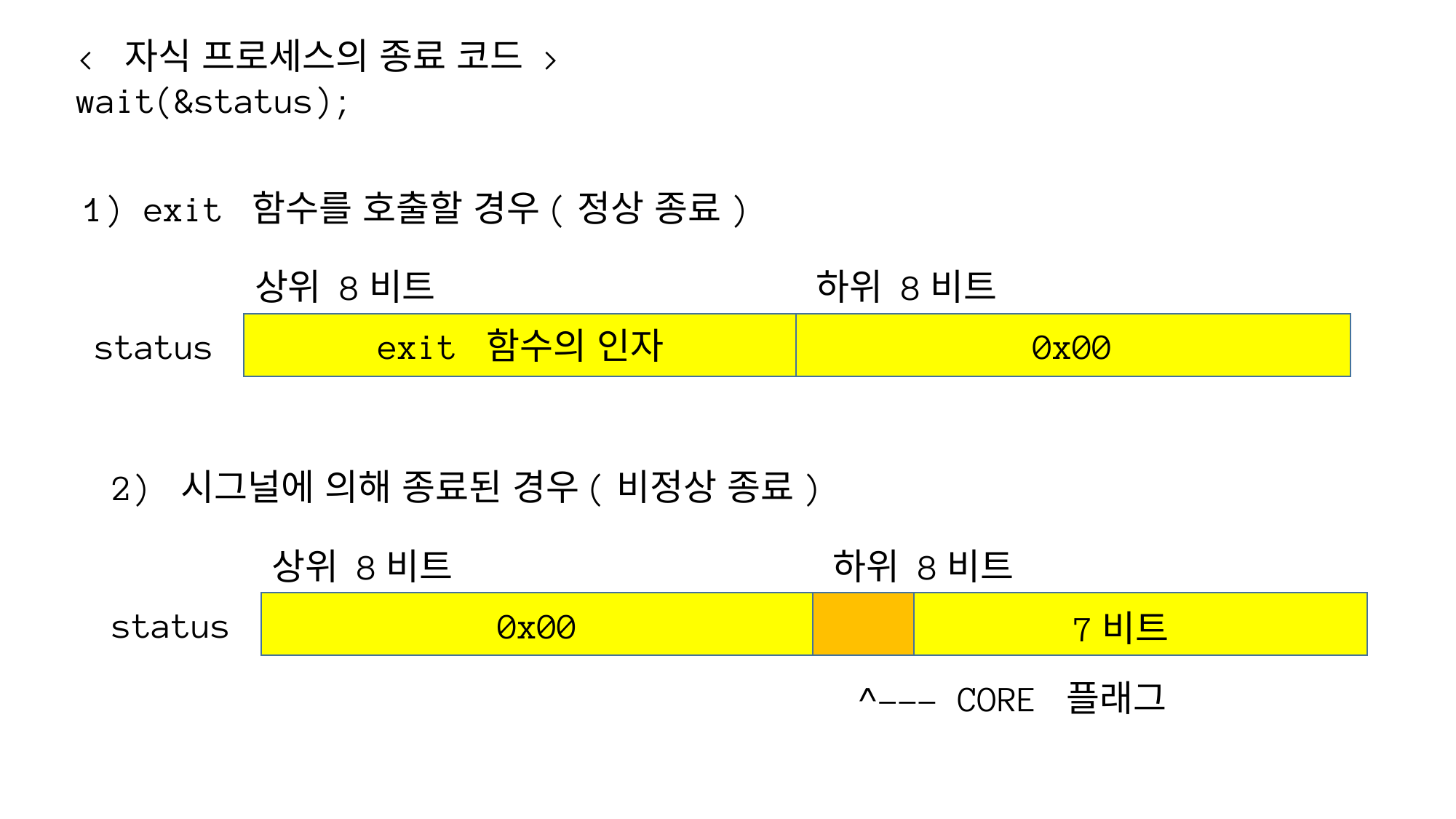

< 자식 프로세스의 종료 코드 >
wait(&status);
1) exit 함수를 호출할 경우(정상 종료)
상위 8비트
하위 8비트
exit 함수의 인자
0x00
status
2) 시그널에 의해 종료된 경우(비정상 종료)
상위 8비트
하위 8비트
0x00

status
7비트
^--- CORE 플래그